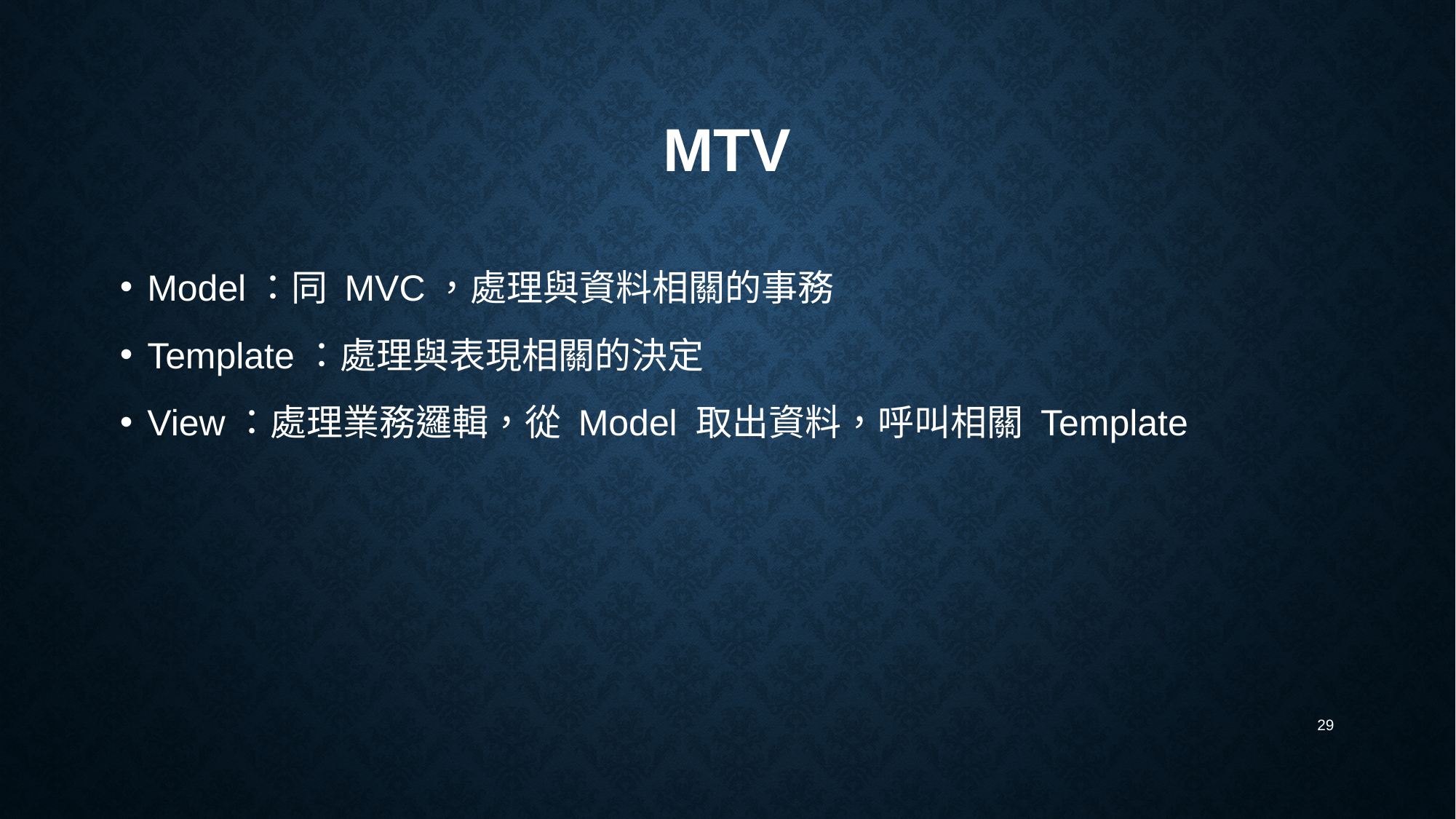

# MTV
Model：同 MVC，處理與資料相關的事務
Template：處理與表現相關的決定
View：處理業務邏輯，從 Model 取出資料，呼叫相關 Template
29